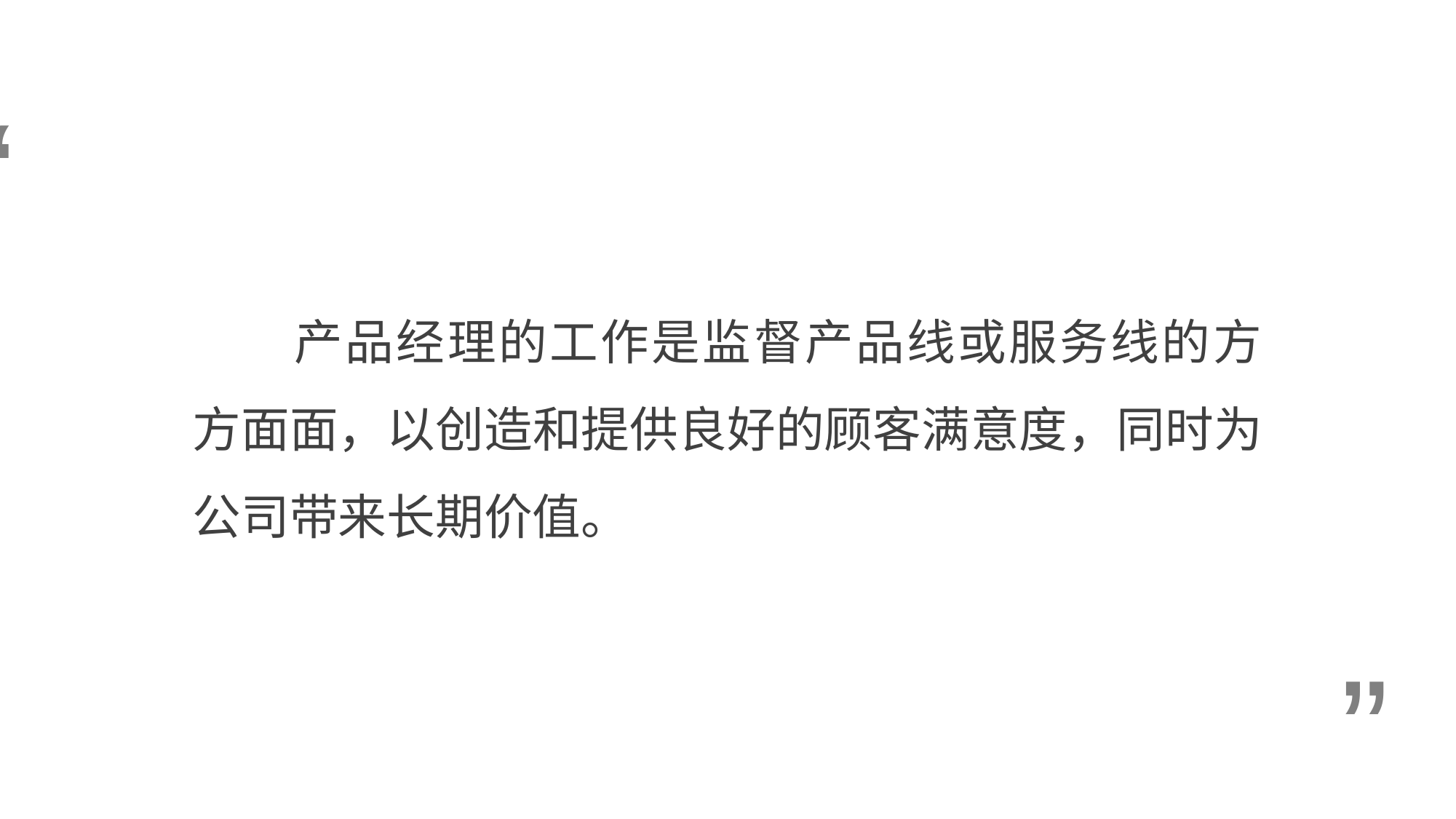

“
产品经理的工作是监督产品线或服务线的方方面面，以创造和提供良好的顾客满意度，同时为公司带来长期价值。
”